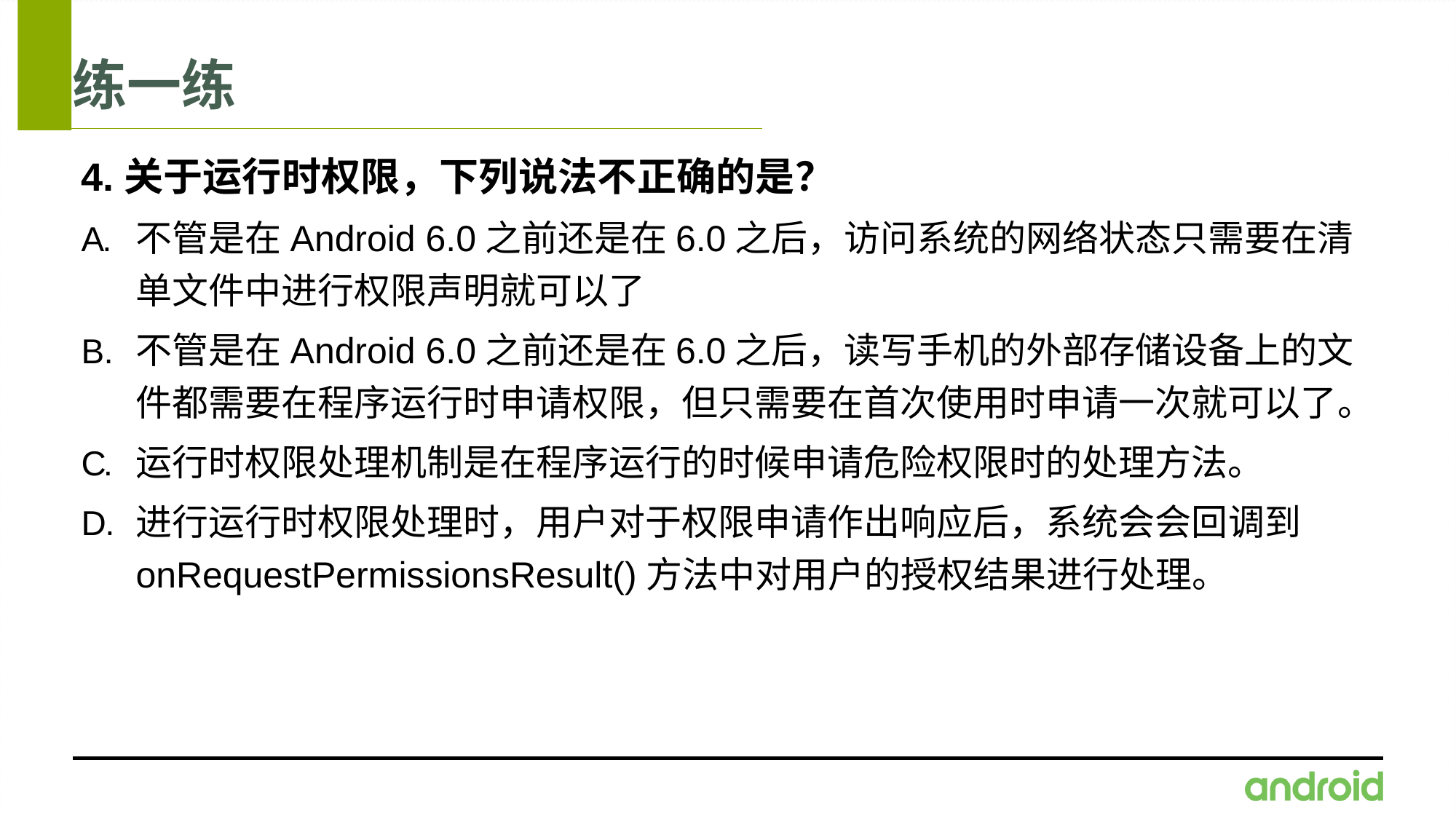

# 练一练
4.关于运行时权限，下列说法不正确的是？
不管是在Android 6.0之前还是在6.0之后，访问系统的网络状态只需要在清单文件中进行权限声明就可以了
不管是在Android 6.0之前还是在6.0之后，读写手机的外部存储设备上的文件都需要在程序运行时申请权限，但只需要在首次使用时申请一次就可以了。
运行时权限处理机制是在程序运行的时候申请危险权限时的处理方法。
进行运行时权限处理时，用户对于权限申请作出响应后，系统会会回调到onRequestPermissionsResult()方法中对用户的授权结果进行处理。